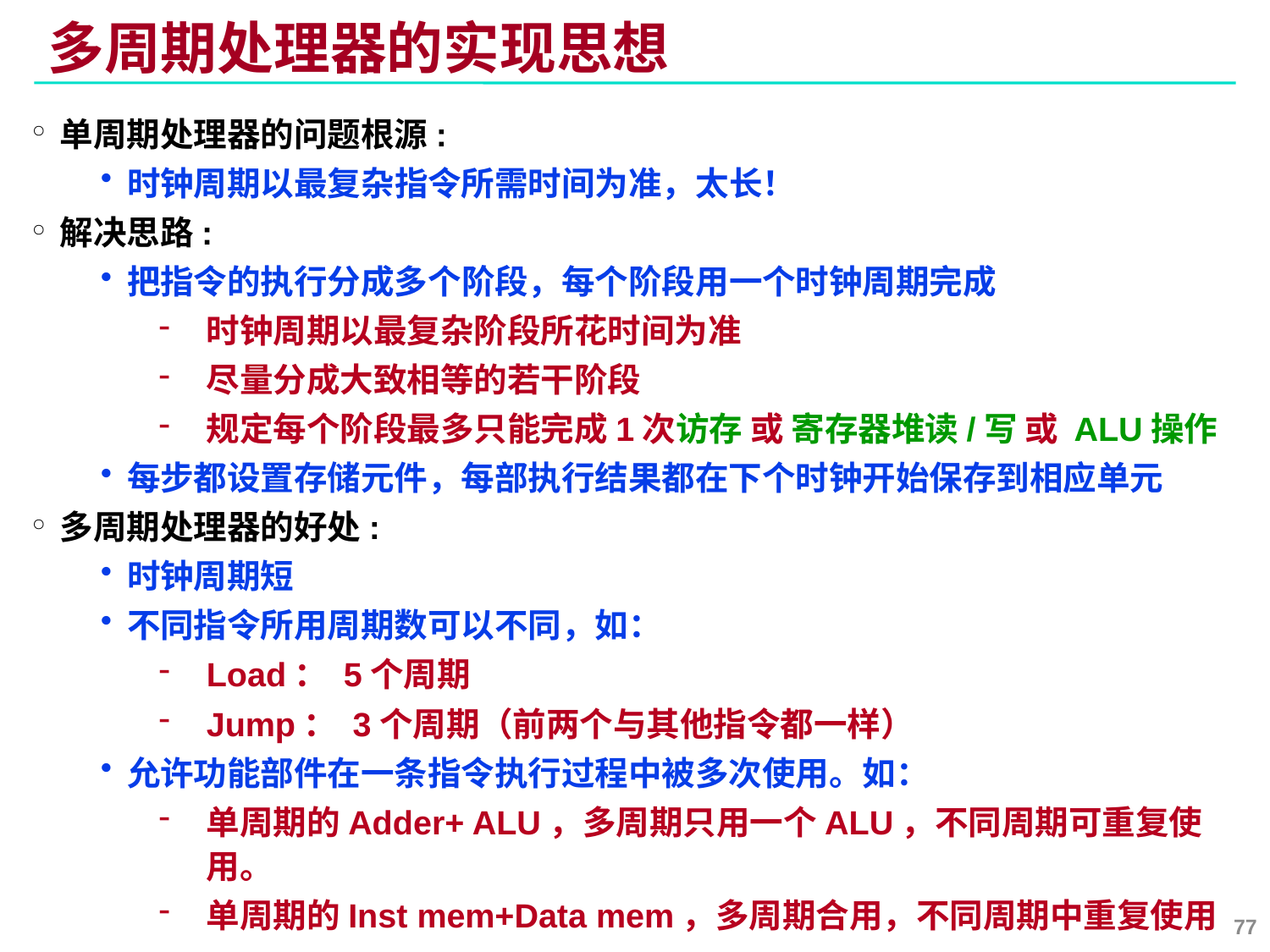

# 多周期处理器的实现思想
单周期处理器的问题根源:
时钟周期以最复杂指令所需时间为准，太长！
解决思路:
把指令的执行分成多个阶段，每个阶段用一个时钟周期完成
时钟周期以最复杂阶段所花时间为准
尽量分成大致相等的若干阶段
规定每个阶段最多只能完成1次访存 或 寄存器堆读/写 或 ALU操作
每步都设置存储元件，每部执行结果都在下个时钟开始保存到相应单元
多周期处理器的好处:
时钟周期短
不同指令所用周期数可以不同，如：
Load： 5个周期
Jump： 3个周期（前两个与其他指令都一样）
允许功能部件在一条指令执行过程中被多次使用。如：
单周期的Adder+ ALU，多周期只用一个ALU，不同周期可重复使用。
单周期的Inst mem+Data mem，多周期合用，不同周期中重复使用
77